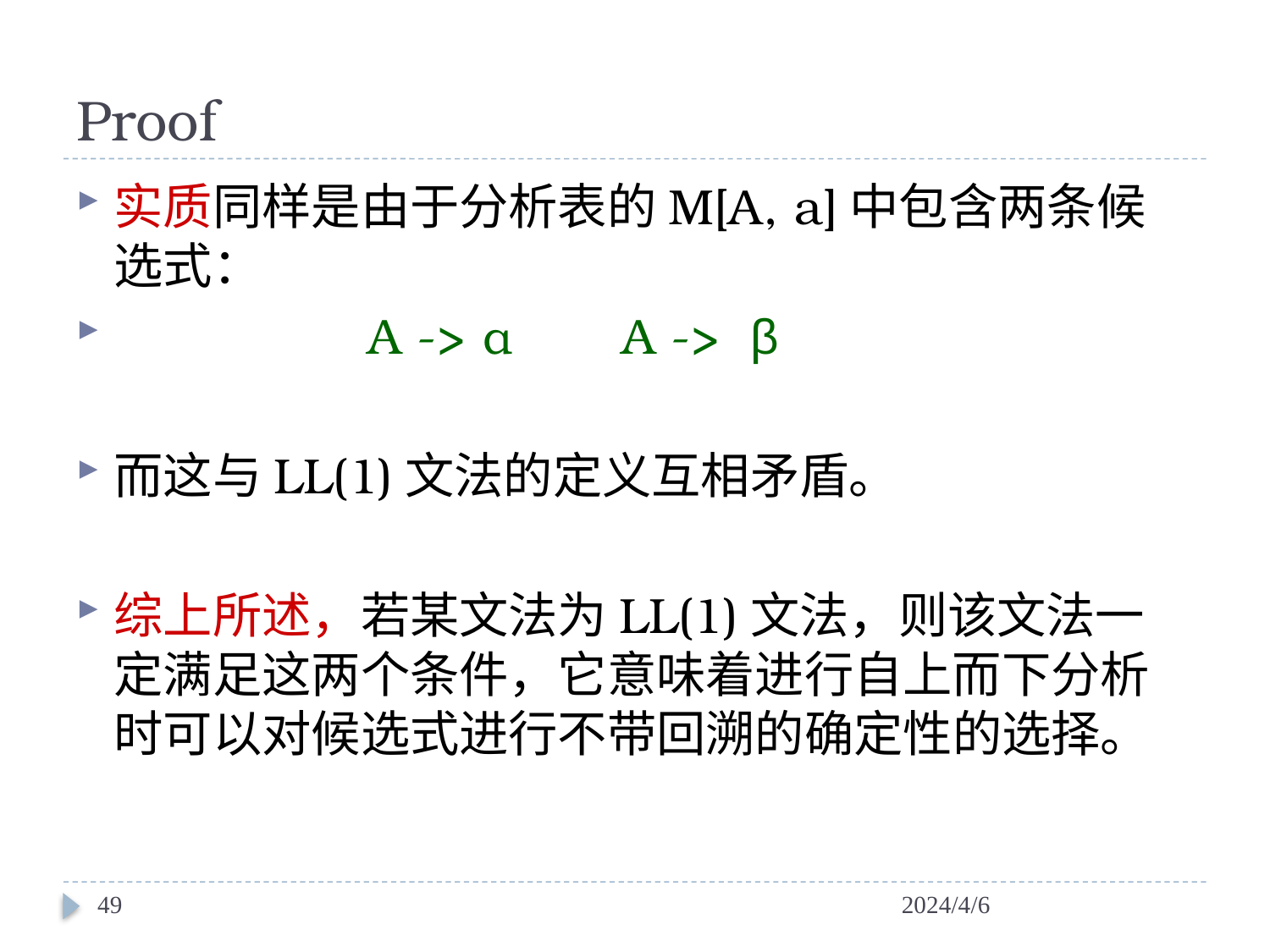

# Proof
实质同样是由于分析表的M[A, a]中包含两条候选式：
		A -> α  	A ->  β

而这与LL(1)文法的定义互相矛盾。

综上所述，若某文法为LL(1)文法，则该文法一定满足这两个条件，它意味着进行自上而下分析时可以对候选式进行不带回溯的确定性的选择。

49
2024/4/6